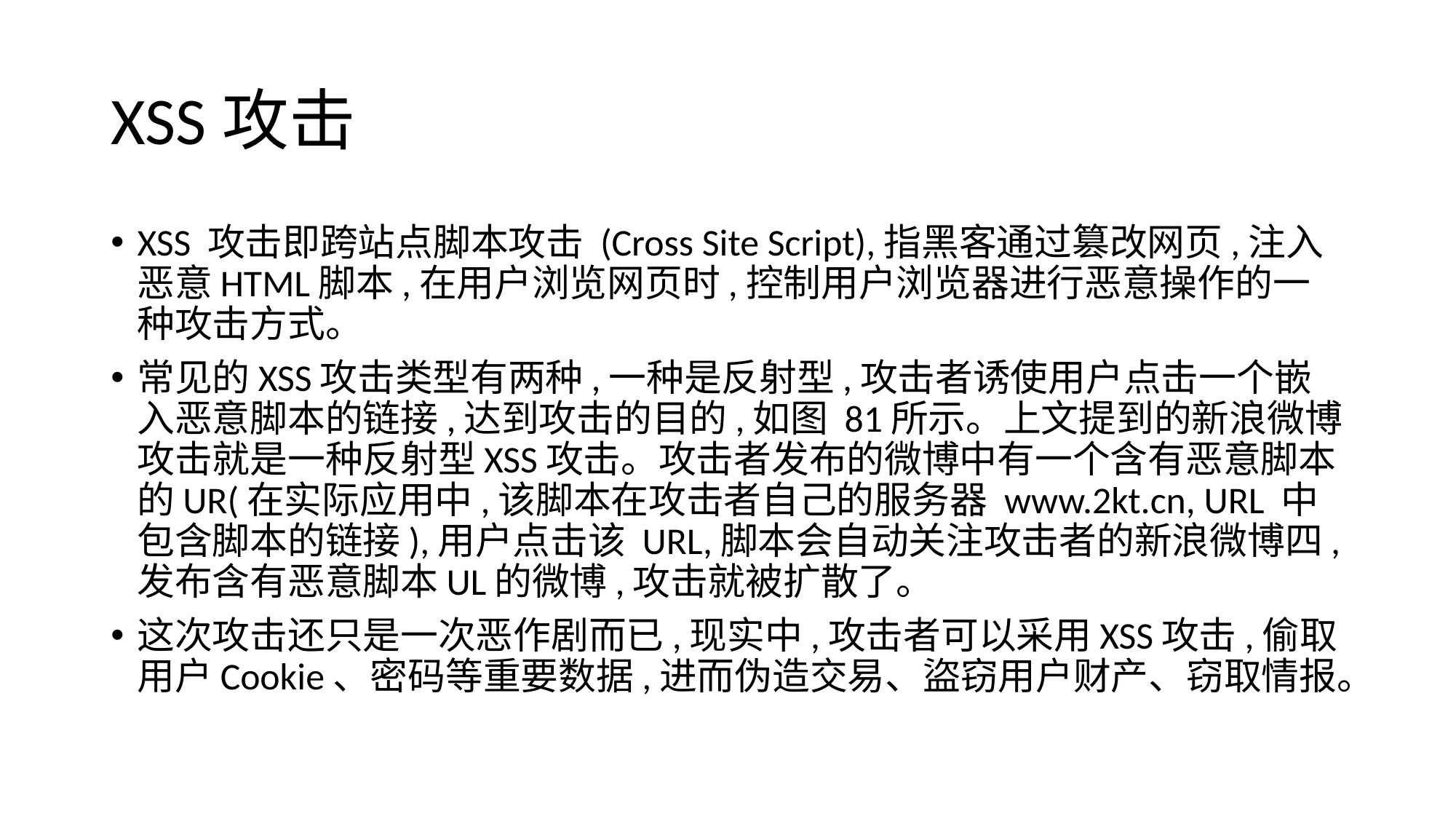

# XSS攻击
XSS 攻击即跨站点脚本攻击 (Cross Site Script),指黑客通过篡改网页,注入恶意HTML脚本,在用户浏览网页时,控制用户浏览器进行恶意操作的一种攻击方式。
常见的XSS攻击类型有两种,一种是反射型,攻击者诱使用户点击一个嵌入恶意脚本的链接,达到攻击的目的,如图 81所示。上文提到的新浪微博攻击就是一种反射型XSS攻击。攻击者发布的微博中有一个含有恶意脚本的UR(在实际应用中,该脚本在攻击者自己的服务器 www.2kt.cn, URL 中包含脚本的链接),用户点击该 URL,脚本会自动关注攻击者的新浪微博四,发布含有恶意脚本UL的微博,攻击就被扩散了。
这次攻击还只是一次恶作剧而已,现实中,攻击者可以采用XSS攻击,偷取用户Cookie、密码等重要数据,进而伪造交易、盜窃用户财产、窃取情报。